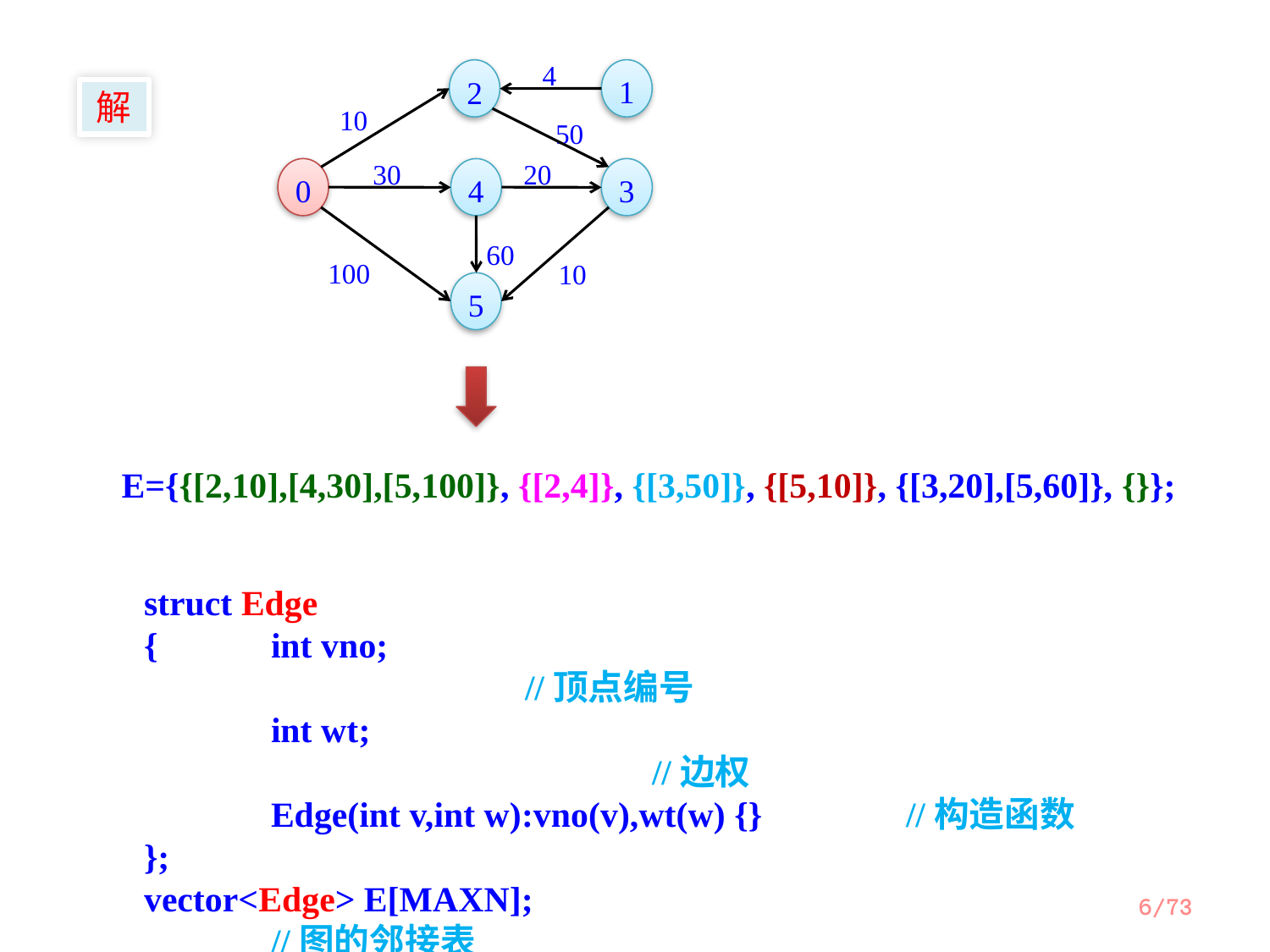

4
1
2

10
50

30
20
0
4
3

60
100
10
5
解

E={{[2,10],[4,30],[5,100]}, {[2,4]}, {[3,50]}, {[5,10]}, {[3,20],[5,60]}, {}};
struct Edge
{	int vno;									//顶点编号
	int wt;										//边权
    	Edge(int v,int w):vno(v),wt(w) {}		//构造函数
};
vector<Edge> E[MAXN];					//图的邻接表
6/73